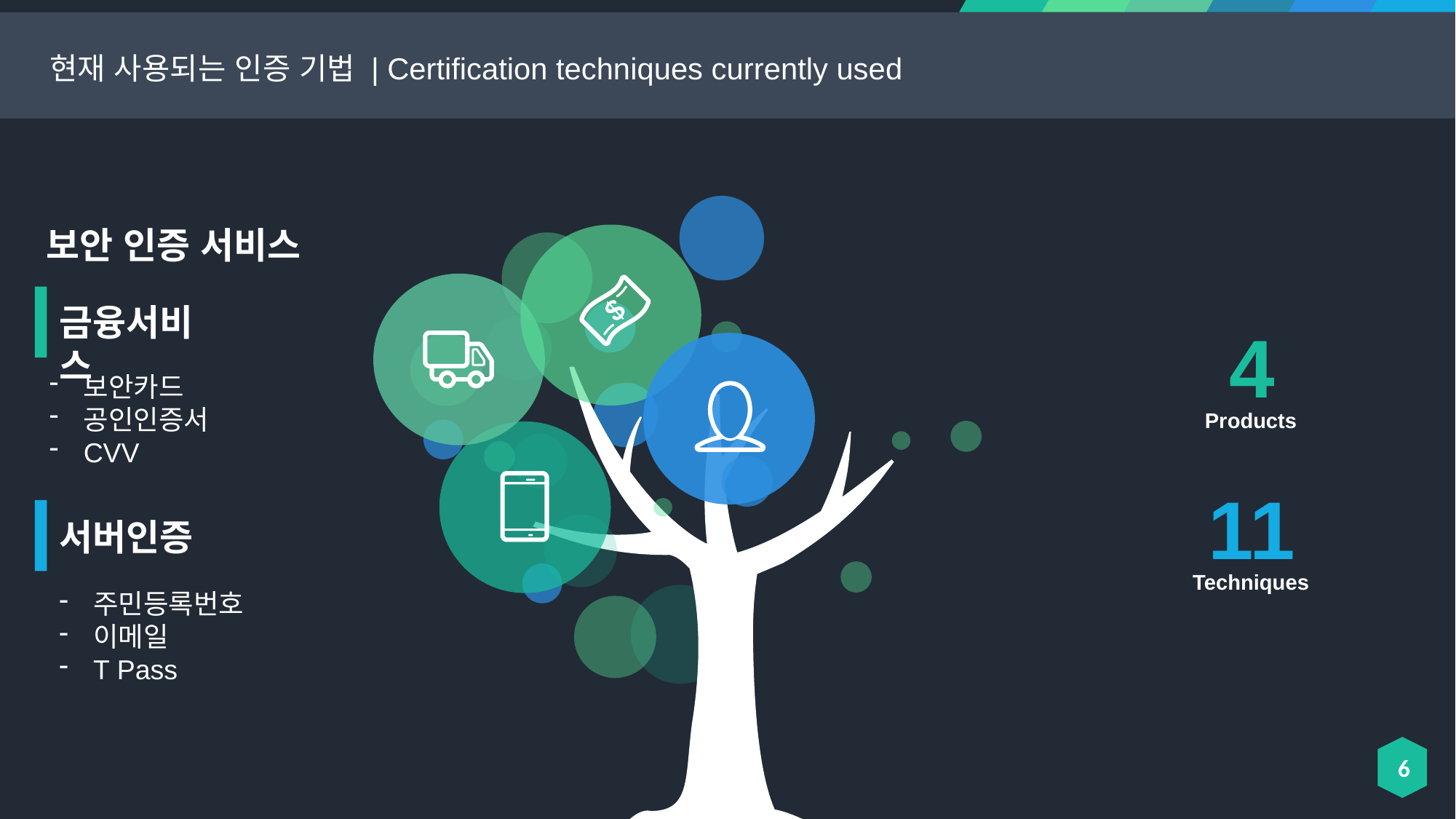

현재 사용되는 인증 기법 | Certification techniques currently used

보안 인증 서비스

금융서비스

4
Products

보안카드
공인인증서
CVV

11
Techniques

서버인증
주민등록번호
이메일
T Pass